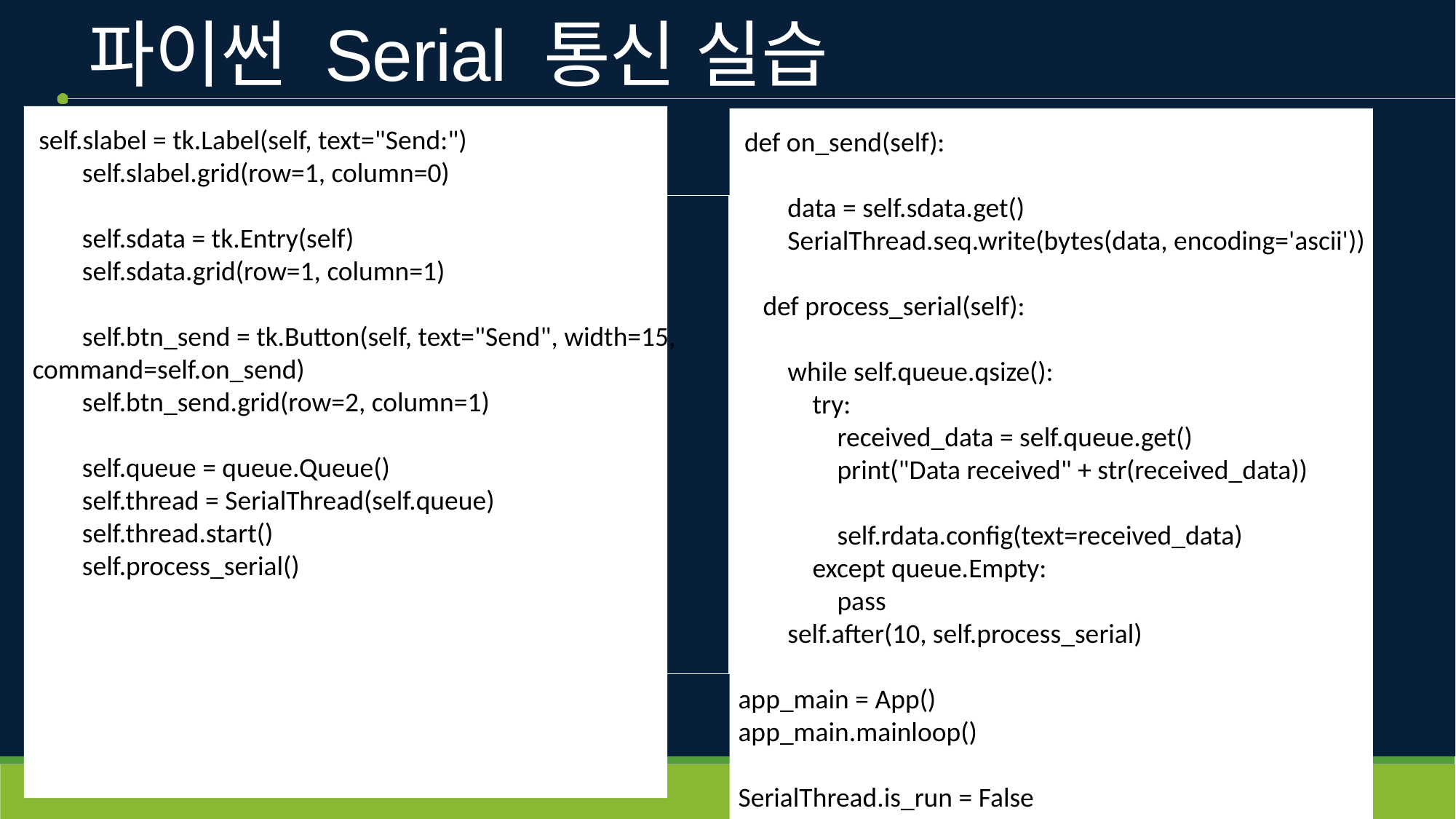

# 파이썬 Serial 통신 실습

 self.slabel = tk.Label(self, text="Send:")
        self.slabel.grid(row=1, column=0)

        self.sdata = tk.Entry(self)
        self.sdata.grid(row=1, column=1)

        self.btn_send = tk.Button(self, text="Send", width=15, command=self.on_send)
        self.btn_send.grid(row=2, column=1)

        self.queue = queue.Queue()
        self.thread = SerialThread(self.queue)
        self.thread.start()
        self.process_serial()

 def on_send(self):

        data = self.sdata.get()
        SerialThread.seq.write(bytes(data, encoding='ascii'))

    def process_serial(self):

        while self.queue.qsize():
            try:
                received_data = self.queue.get()
                print("Data received" + str(received_data))

                self.rdata.config(text=received_data)
            except queue.Empty:
                pass
        self.after(10, self.process_serial)

app_main = App()
app_main.mainloop()

SerialThread.is_run = False